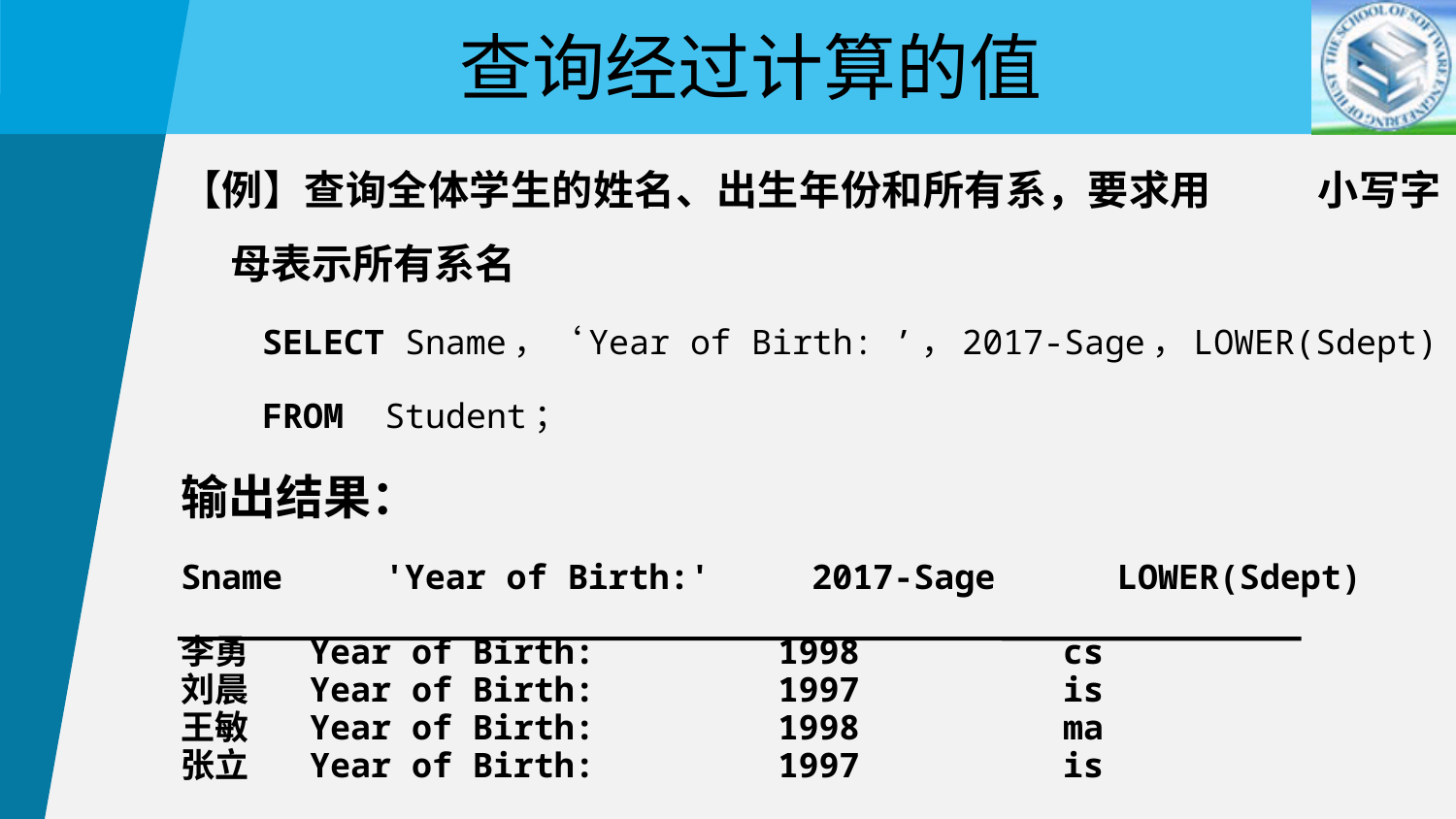

查询经过计算的值
【例】查询全体学生的姓名、出生年份和所有系，要求用           小写字母表示所有系名
    SELECT Sname，‘Year of Birth: ’，2017-Sage，LOWER(Sdept)
    FROM  Student；

输出结果：

Sname     'Year of Birth:'     2017-Sage      LOWER(Sdept)

李勇       Year of Birth:         1998          cs
刘晨       Year of Birth:         1997          is
王敏       Year of Birth:         1998          ma
张立       Year of Birth:         1997          is